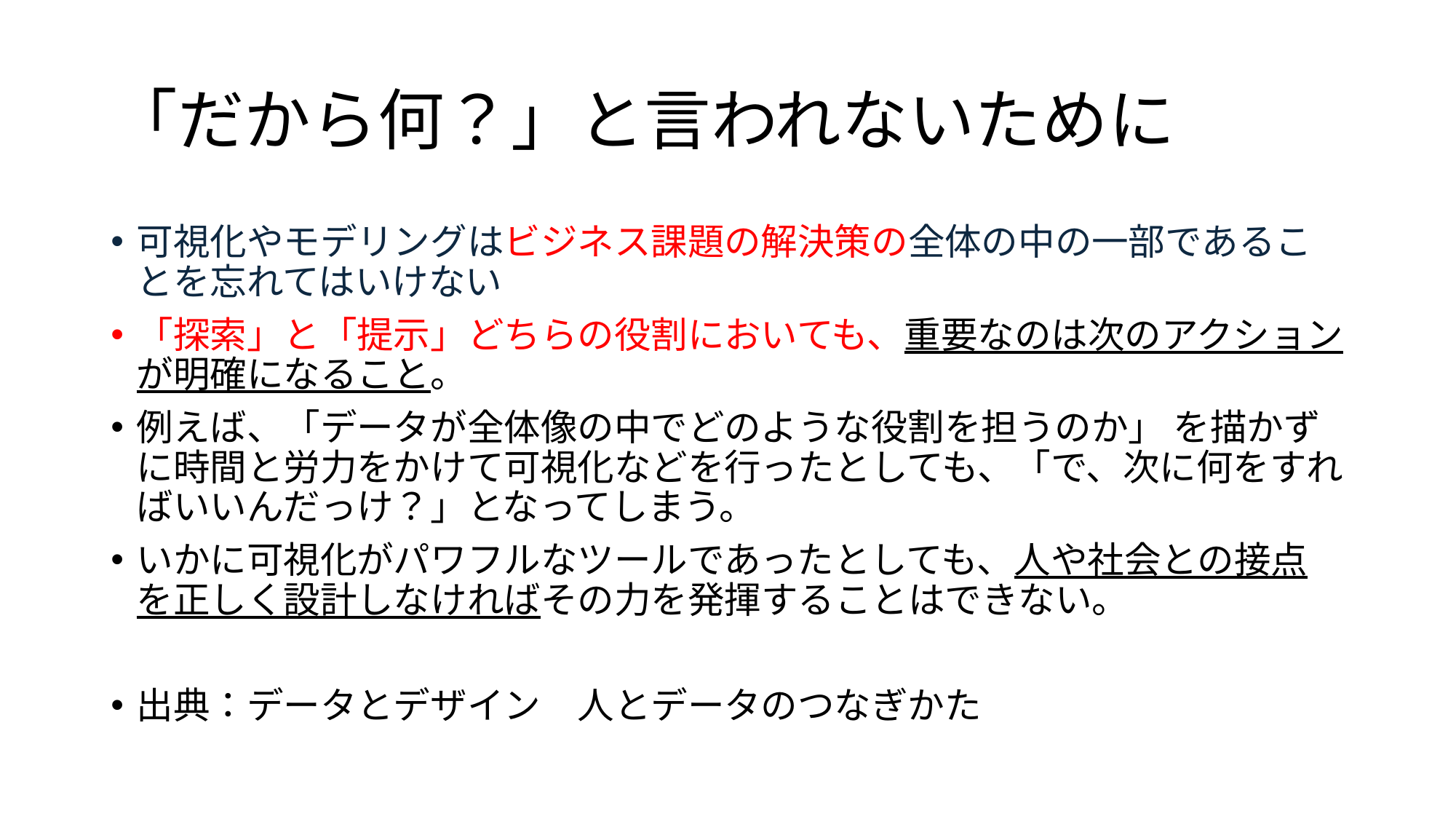

# 「だから何？」と言われないために
可視化やモデリングはビジネス課題の解決策の全体の中の一部であることを忘れてはいけない
「探索」と「提示」どちらの役割においても、重要なのは次のアクションが明確になること。
例えば、「データが全体像の中でどのような役割を担うのか」 を描かずに時間と労力をかけて可視化などを行ったとしても、「で、次に何をすればいいんだっけ？」となってしまう。
いかに可視化がパワフルなツールであったとしても、人や社会との接点を正しく設計しなければその力を発揮することはできない。

出典：データとデザイン　人とデータのつなぎかた